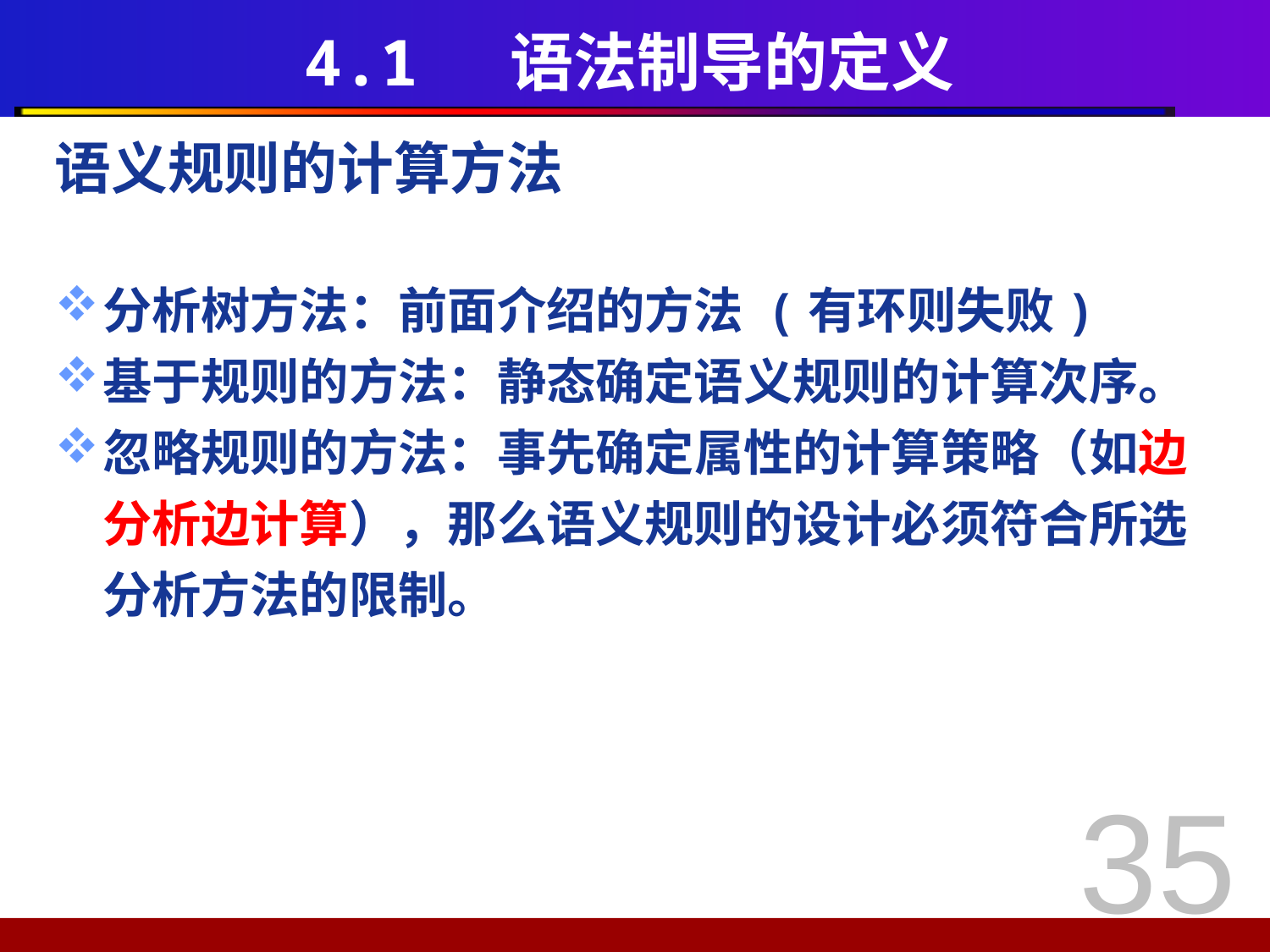

# 4.1  语法制导的定义
语义规则的计算方法

分析树方法：前面介绍的方法 (有环则失败)
基于规则的方法：静态确定语义规则的计算次序。
忽略规则的方法：事先确定属性的计算策略（如边分析边计算），那么语义规则的设计必须符合所选分析方法的限制。
35